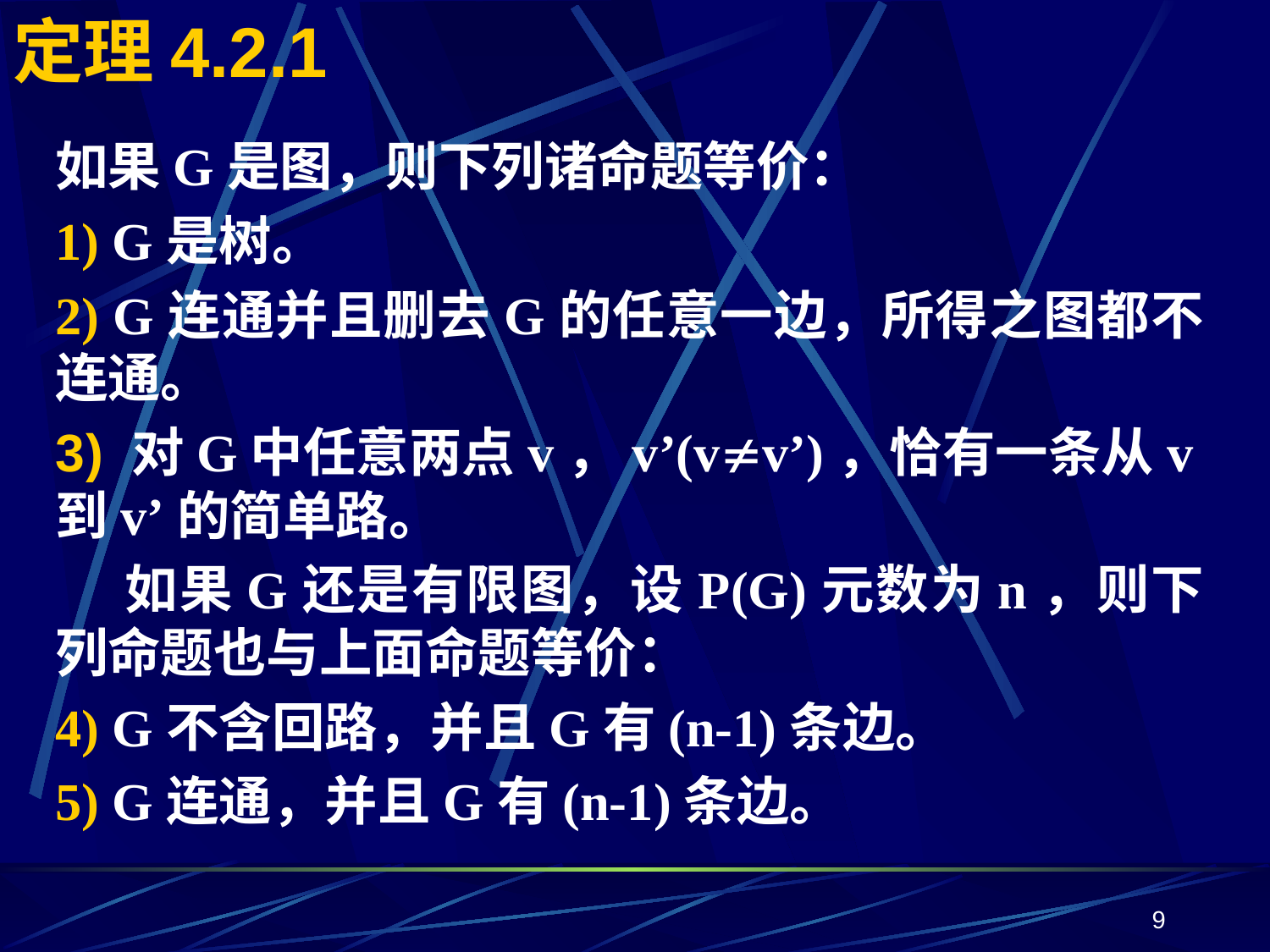

# 定理4.2.1
如果G是图，则下列诸命题等价：
 G是树。
 G连通并且删去G的任意一边，所得之图都不连通。
 对G中任意两点v，v’(v≠v’)，恰有一条从v到v’的简单路。
    如果G还是有限图，设P(G)元数为n，则下列命题也与上面命题等价：
 G不含回路，并且G有(n-1)条边。
 G连通，并且G有(n-1)条边。
9